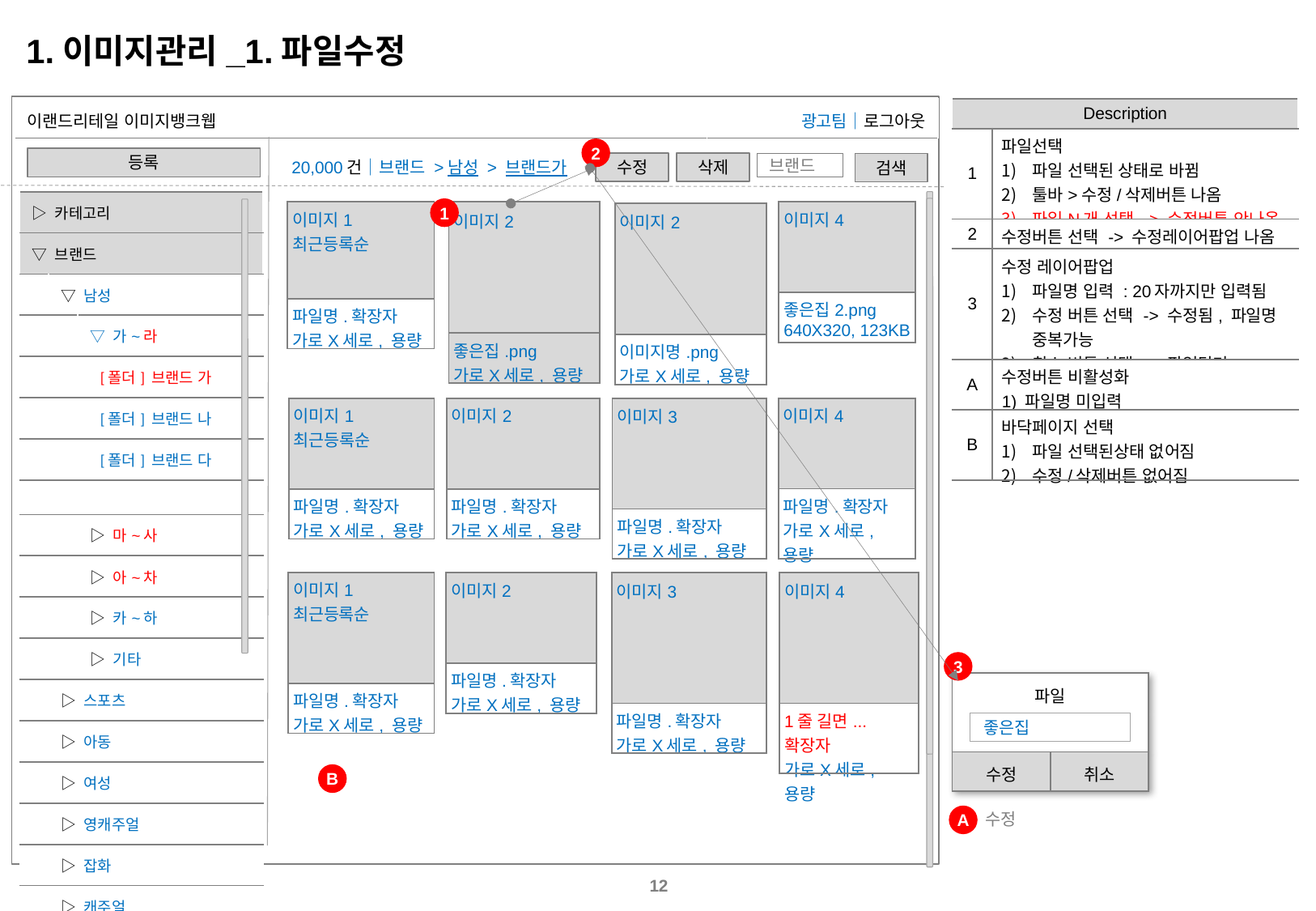

1.이미지관리_1.파일수정
| 이랜드리테일 이미지뱅크웹 | 광고팀│로그아웃 |
| --- | --- |
| Description |  |
| --- | --- |
| 1 | 파일선택 파일 선택된 상태로 바뀜 툴바>수정/삭제버튼 나옴 파일N개 선택 -> 수정버튼 안나옴 |
| 2 | 수정버튼 선택 -> 수정레이어팝업 나옴 |
| 3 | 수정 레이어팝업 파일명 입력 : 20자까지만 입력됨 수정 버튼 선택 -> 수정됨, 파일명 중복가능 취소 버튼 선택 -> 팝업닫기 |
| A | 수정버튼 비활성화 1) 파일명 미입력 |
| B | 바닥페이지 선택 파일 선택된상태 없어짐 수정/삭제버튼 없어짐 |

2
등록
20,000건│브랜드 >남성 > 브랜드가
수정
삭제
브랜드
검색

| ▷ 카테고리 |  |  |
| --- | --- | --- |
| ▽ 브랜드 |  |  |
|  | ▽ 남성 |  |
|  |  | ▽ 가~라 |
|  |  | [폴더] 브랜드 가 |
|  |  | [폴더] 브랜드 나 |
|  |  | [폴더] 브랜드 다 |
|  |  |  |
|  |  | ▷ 마~사 |
|  |  | ▷ 아~차 |
|  |  | ▷ 카~하 |
|  |  | ▷ 기타 |
|  | ▷ 스포츠 |  |
|  | ▷ 아동 |  |
|  | ▷ 여성 |  |
|  | ▷ 영캐주얼 |  |
|  | ▷ 잡화 |  |
|  | ▷ 캐주얼 |  |
|  | [폴더] 푸드코트 |  |
|  | ▽ Kim's Club |  |
|  | [폴더] 가구 |  |
|  | [폴더] 농산 |  |
|  | [폴더] 리빙 |  |
|  | [폴더] 수산 |  |
|  | [폴더] 축산 |  |
|  | ▽ Modern House |  |
|  |  | [폴더] 가구 |
|  |  | [파일] 버터 |
|  |  | [파일] 선물 |
|  |  | [파일 ]주방 |
|  |  | [파일] 침장 |
| ▷ 로고 |  |  |
| ▷ 상품 |  |  |
| ▷ 모바일DM |  |  |
1

| 이미지4 |
| --- |
| 좋은집2.png 640X320, 123KB |
| 이미지1 최근등록순 |
| --- |
| 파일명.확장자 가로X세로, 용량 |
| 이미지2 |
| --- |
| 좋은집.png 가로X세로, 용량 |
| 이미지2 |
| --- |
| 이미지명.png 가로X세로, 용량 |
| 이미지3 |
| --- |
| 파일명.확장자 가로X세로, 용량 |
| 이미지4 |
| --- |
| 파일명.확장자 가로X세로, 용량 |
| 이미지1 최근등록순 |
| --- |
| 파일명.확장자 가로X세로, 용량 |
| 이미지2 |
| --- |
| 파일명.확장자 가로X세로, 용량 |
| 이미지3 |
| --- |
| 파일명.확장자 가로X세로, 용량 |
| 이미지4 |
| --- |
| 1줄 길면...확장자 가로X세로, 용량 |
| 이미지1 최근등록순 |
| --- |
| 파일명.확장자 가로X세로, 용량 |
| 이미지2 |
| --- |
| 파일명.확장자 가로X세로, 용량 |
3
| 파일 |  |
| --- | --- |
|  |  |
| 수정 | 취소 |
좋은집
B
수정
A